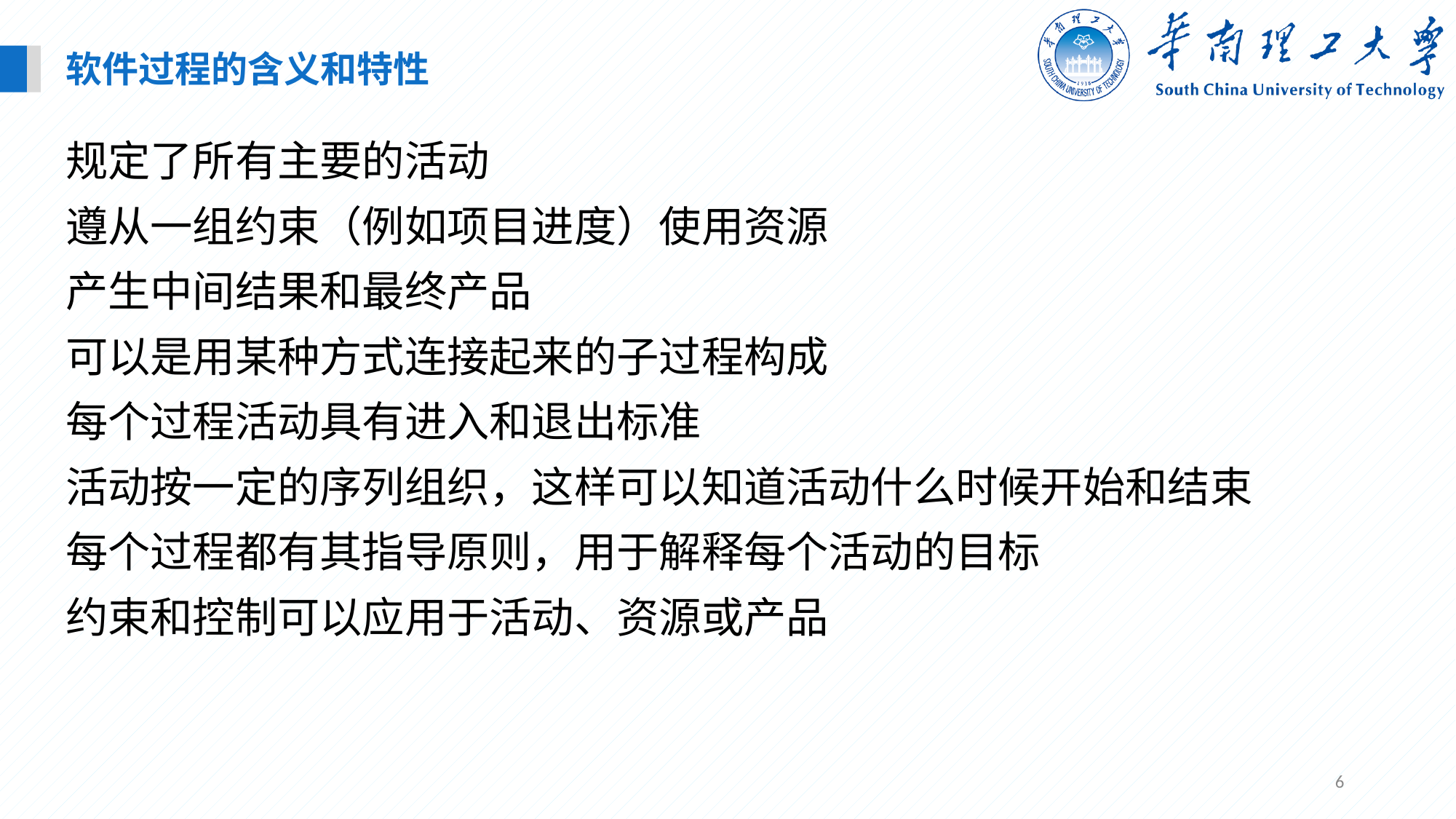

软件过程的含义和特性
规定了所有主要的活动
遵从一组约束（例如项目进度）使用资源
产生中间结果和最终产品
可以是用某种方式连接起来的子过程构成
每个过程活动具有进入和退出标准
活动按一定的序列组织，这样可以知道活动什么时候开始和结束
每个过程都有其指导原则，用于解释每个活动的目标
约束和控制可以应用于活动、资源或产品
6